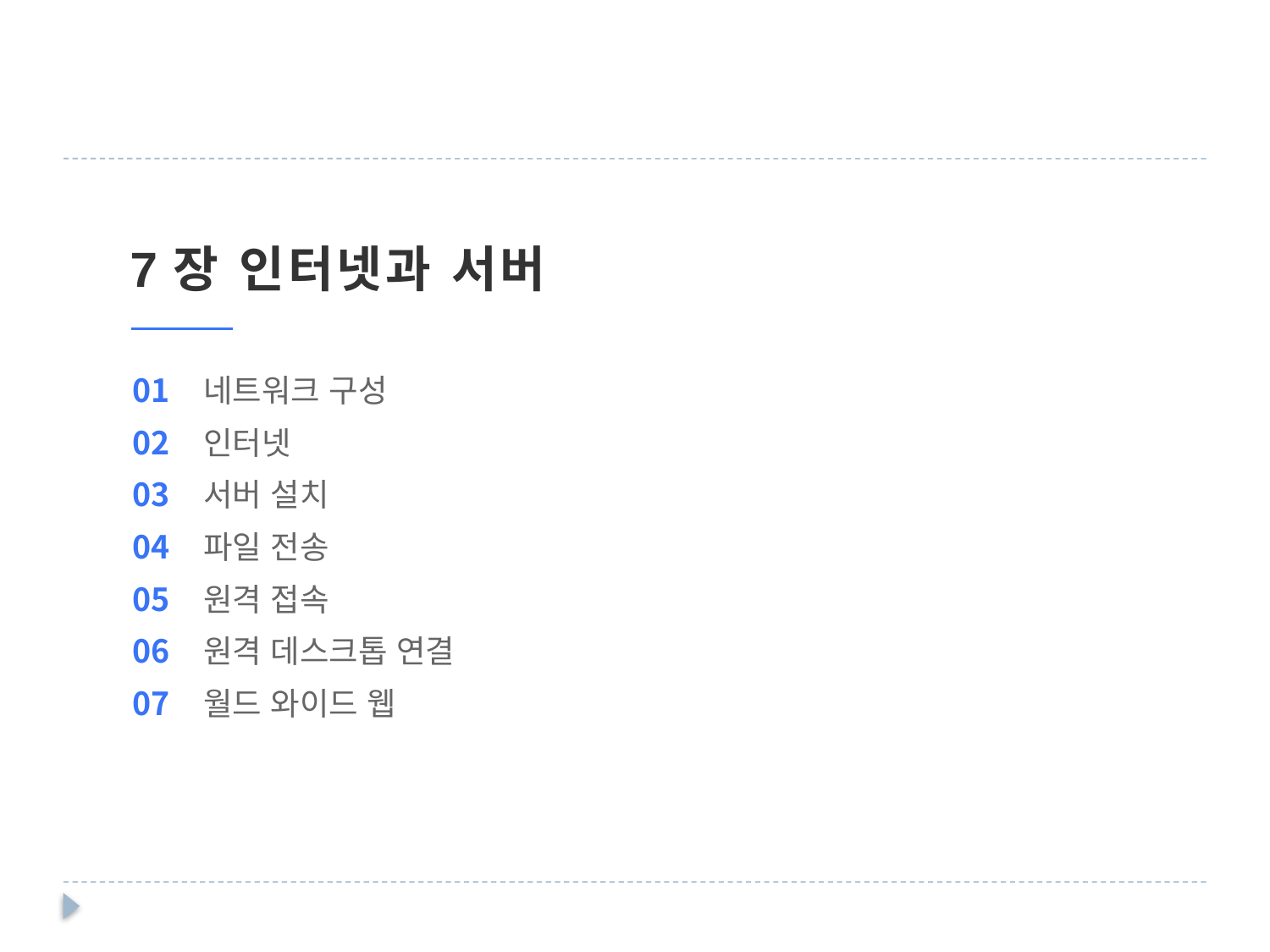

7장 인터넷과 서버
01
02
03
04
05
06
07
네트워크 구성
인터넷
서버 설치
파일 전송
원격 접속
원격 데스크톱 연결
월드 와이드 웹